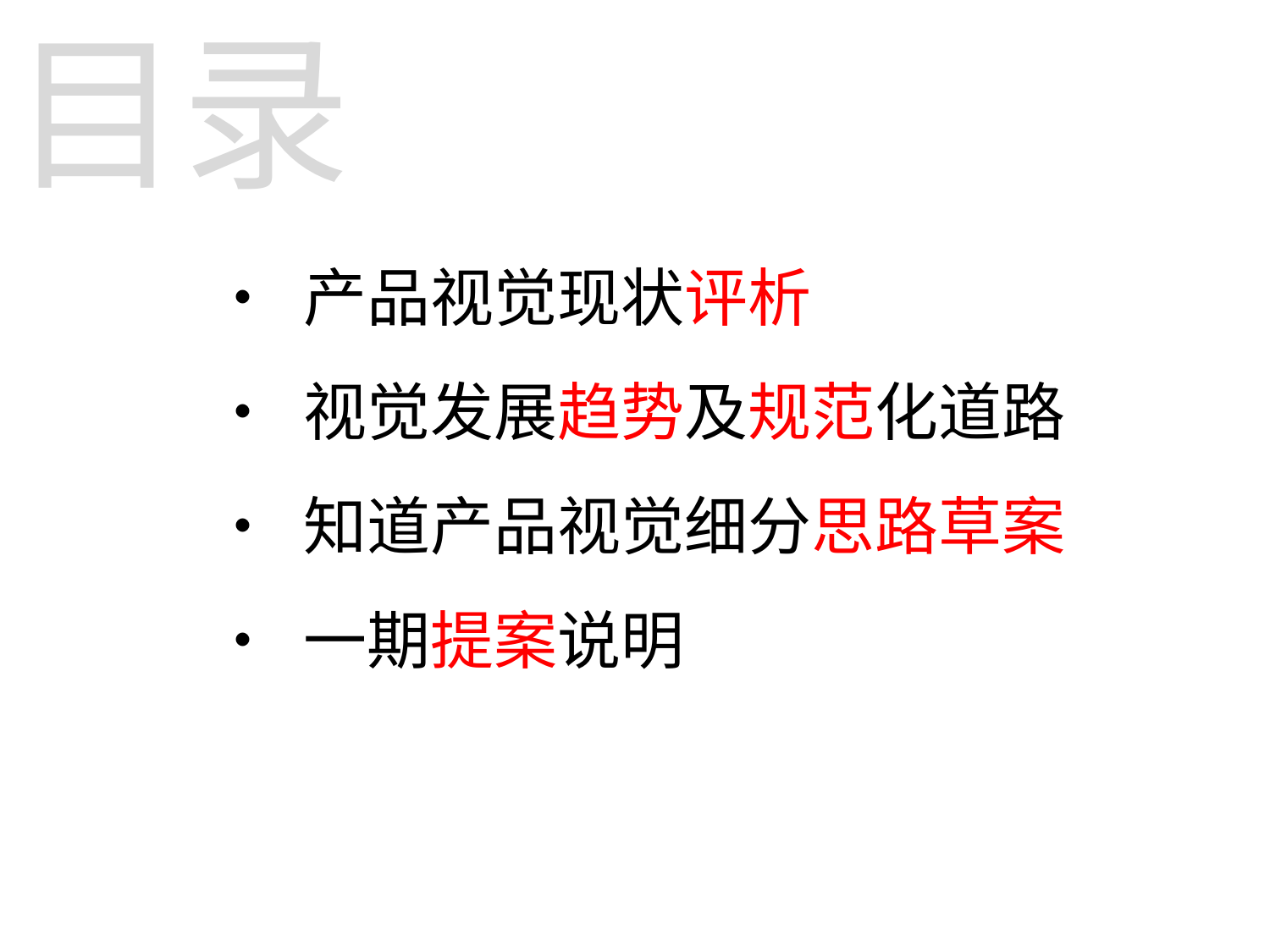

目录
• 产品视觉现状评析
• 视觉发展趋势及规范化道路
• 知道产品视觉细分思路草案
• 一期提案说明